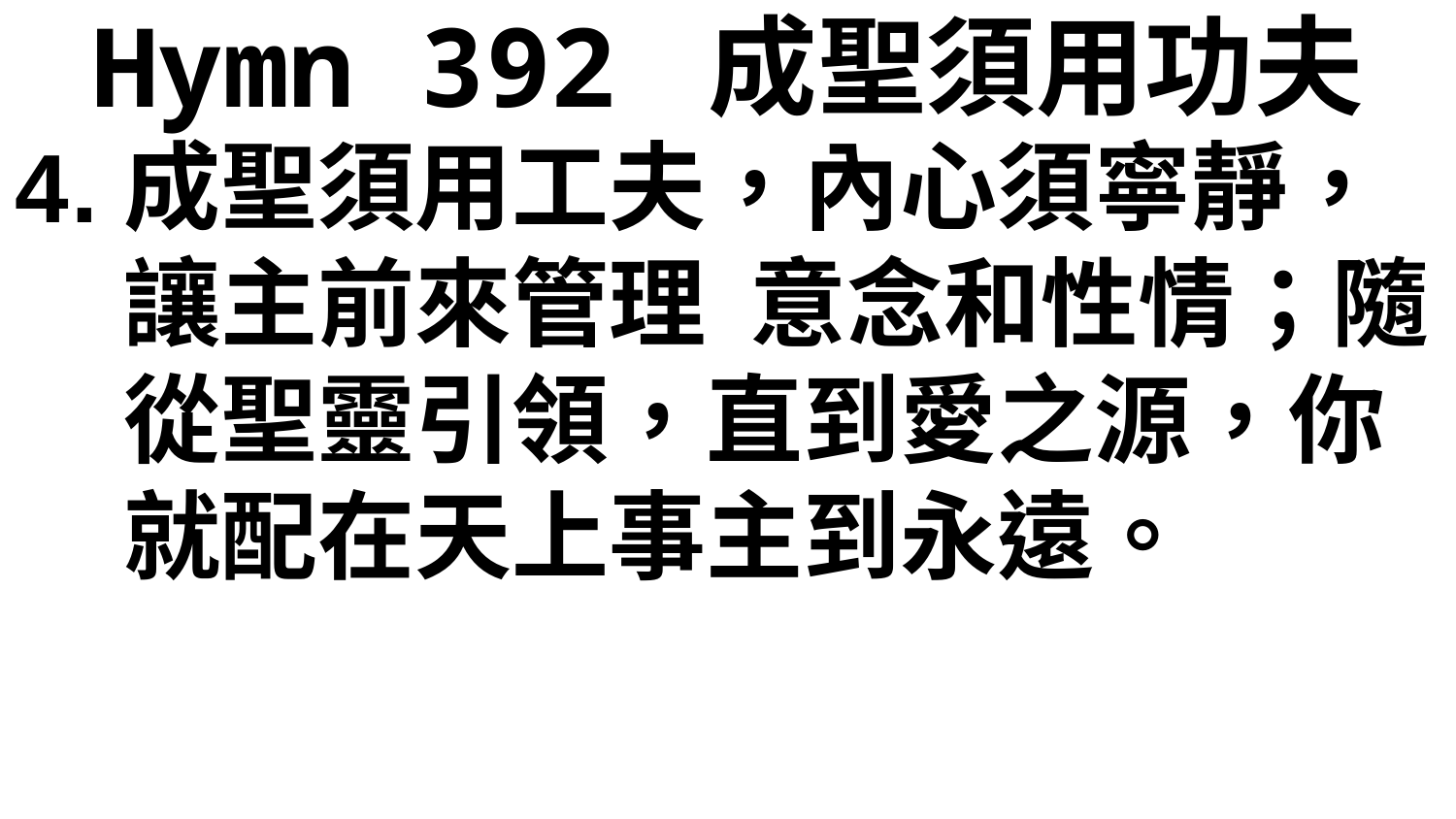

# Hymn 392 成聖須用功夫
成聖須用工夫，內心須寧靜，讓主前來管理  意念和性情；隨從聖靈引領，直到愛之源，你就配在天上事主到永遠。